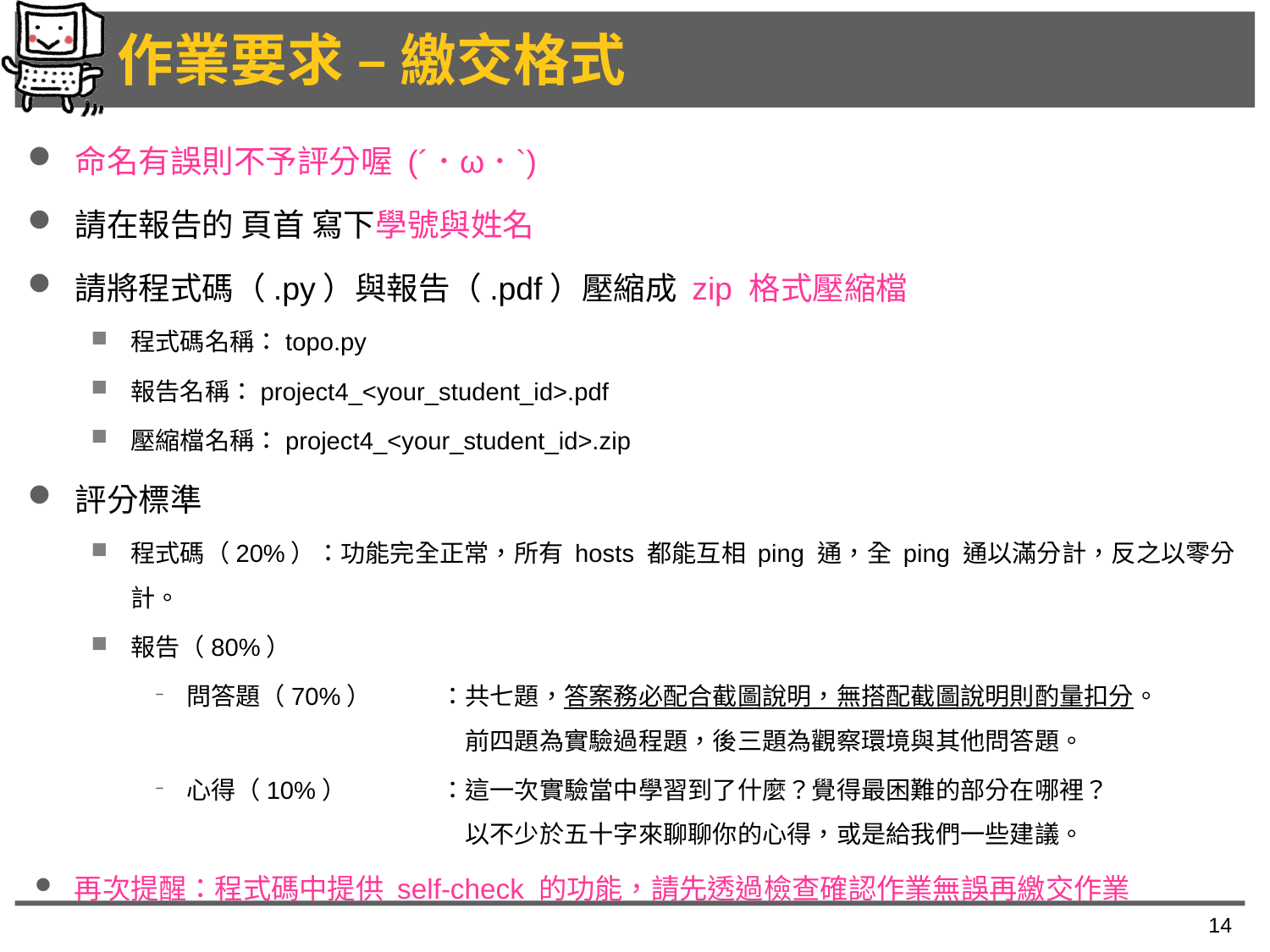

# 作業要求 – 繳交格式
命名有誤則不予評分喔 (´･ω･`)
請在報告的 頁首 寫下學號與姓名
請將程式碼（.py）與報告（.pdf）壓縮成 zip 格式壓縮檔
程式碼名稱：topo.py
報告名稱：project4_<your_student_id>.pdf
壓縮檔名稱：project4_<your_student_id>.zip
評分標準
程式碼（20%）：功能完全正常，所有 hosts 都能互相 ping 通，全 ping 通以滿分計，反之以零分計。
報告（80%）
問答題（70%）	：共七題，答案務必配合截圖說明，無搭配截圖說明則酌量扣分。
		　前四題為實驗過程題，後三題為觀察環境與其他問答題。
心得（10%）	：這一次實驗當中學習到了什麼？覺得最困難的部分在哪裡？
		　以不少於五十字來聊聊你的心得，或是給我們一些建議。
再次提醒：程式碼中提供 self-check 的功能，請先透過檢查確認作業無誤再繳交作業
14